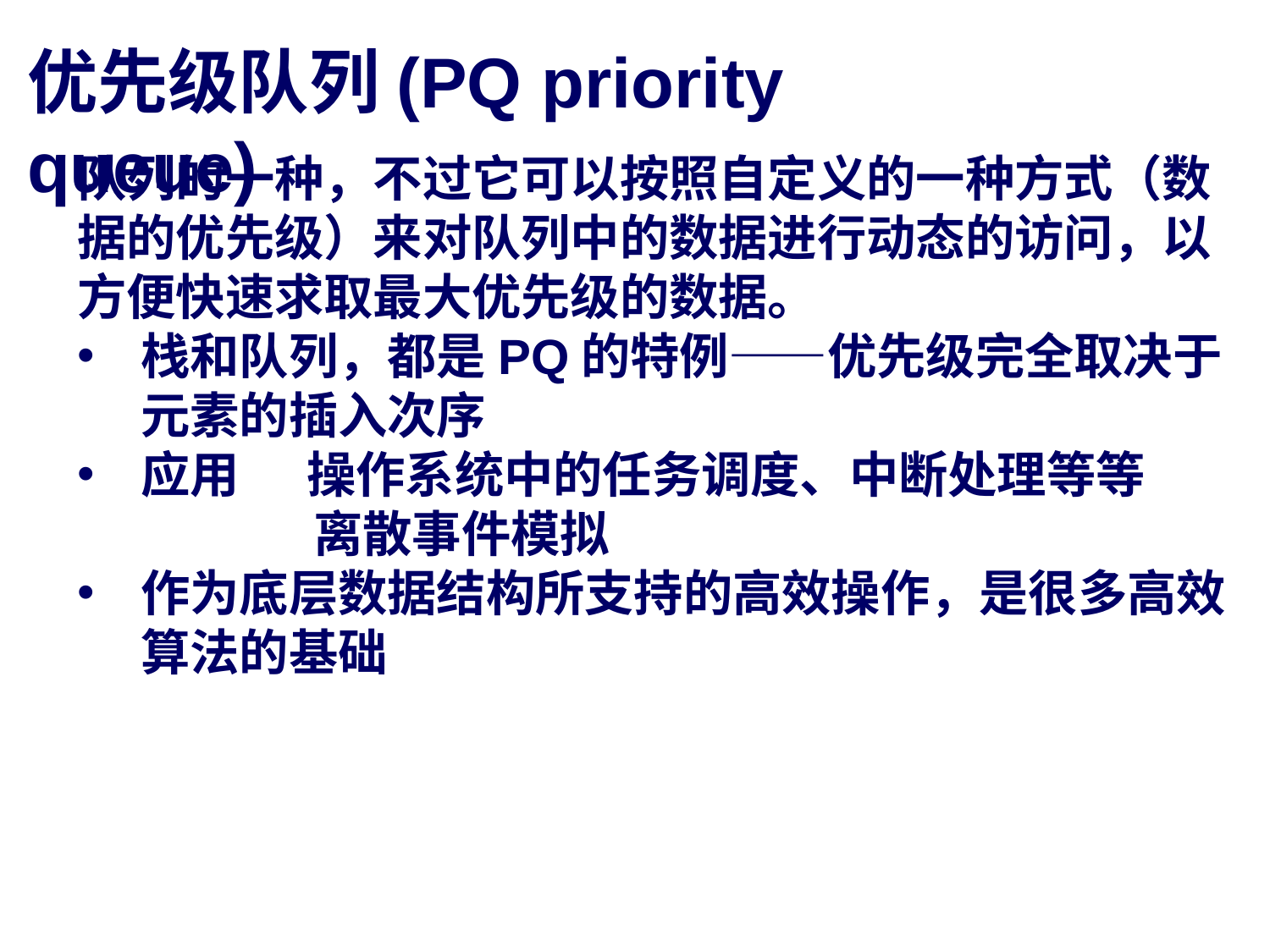

优先级队列(PQ priority queue)
队列的一种，不过它可以按照自定义的一种方式（数据的优先级）来对队列中的数据进行动态的访问，以方便快速求取最大优先级的数据。
栈和队列，都是PQ的特例——优先级完全取决于元素的插入次序
应用      操作系统中的任务调度、中断处理等等
                    离散事件模拟
作为底层数据结构所支持的高效操作，是很多高效算法的基础